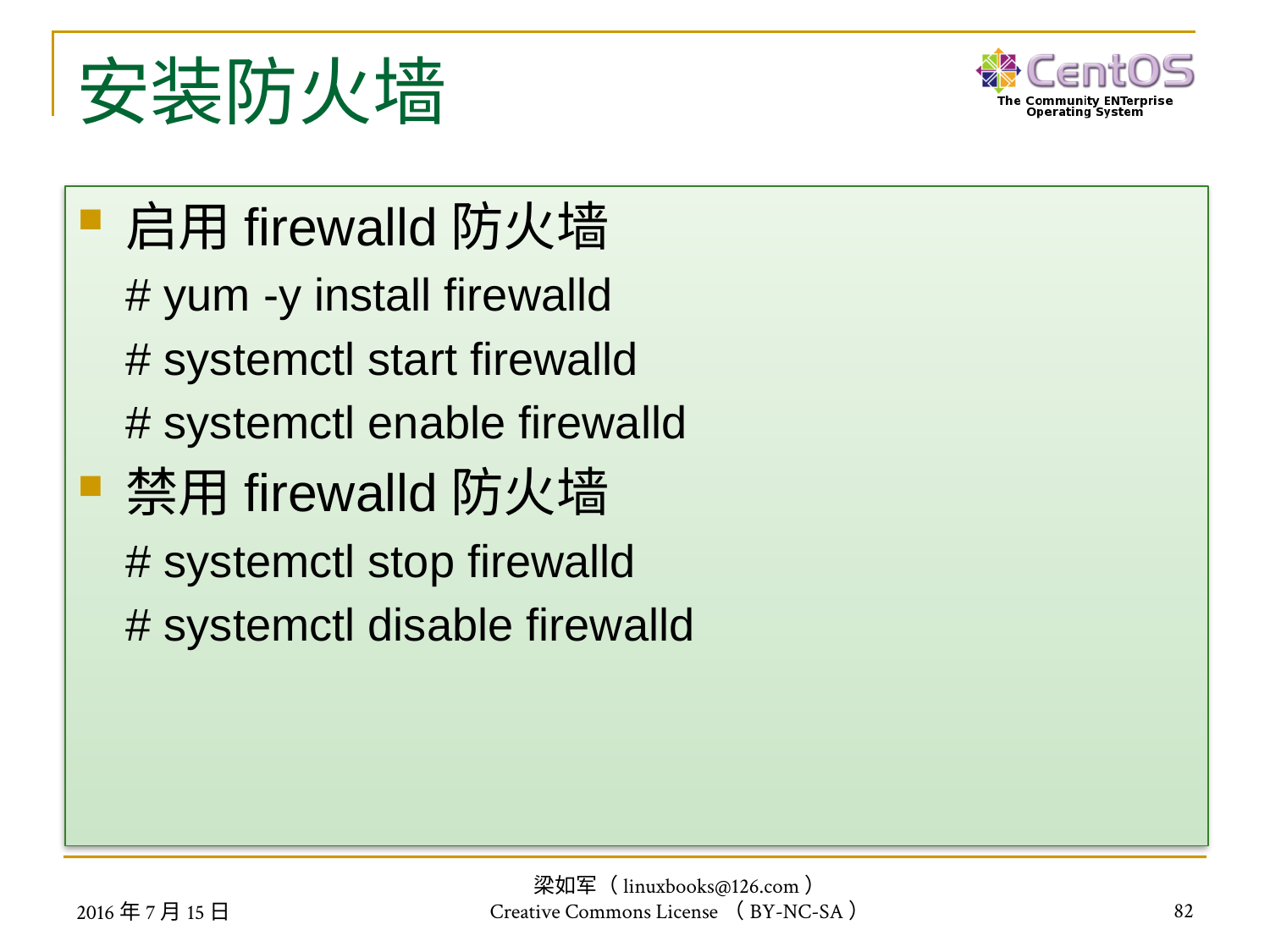

# 安装防火墙
启用firewalld防火墙
# yum -y install firewalld
# systemctl start firewalld
# systemctl enable firewalld
禁用firewalld防火墙
# systemctl stop firewalld
# systemctl disable firewalld
梁如军（linuxbooks@126.com）
Creative Commons License（BY-NC-SA）
2016年7月15日
82